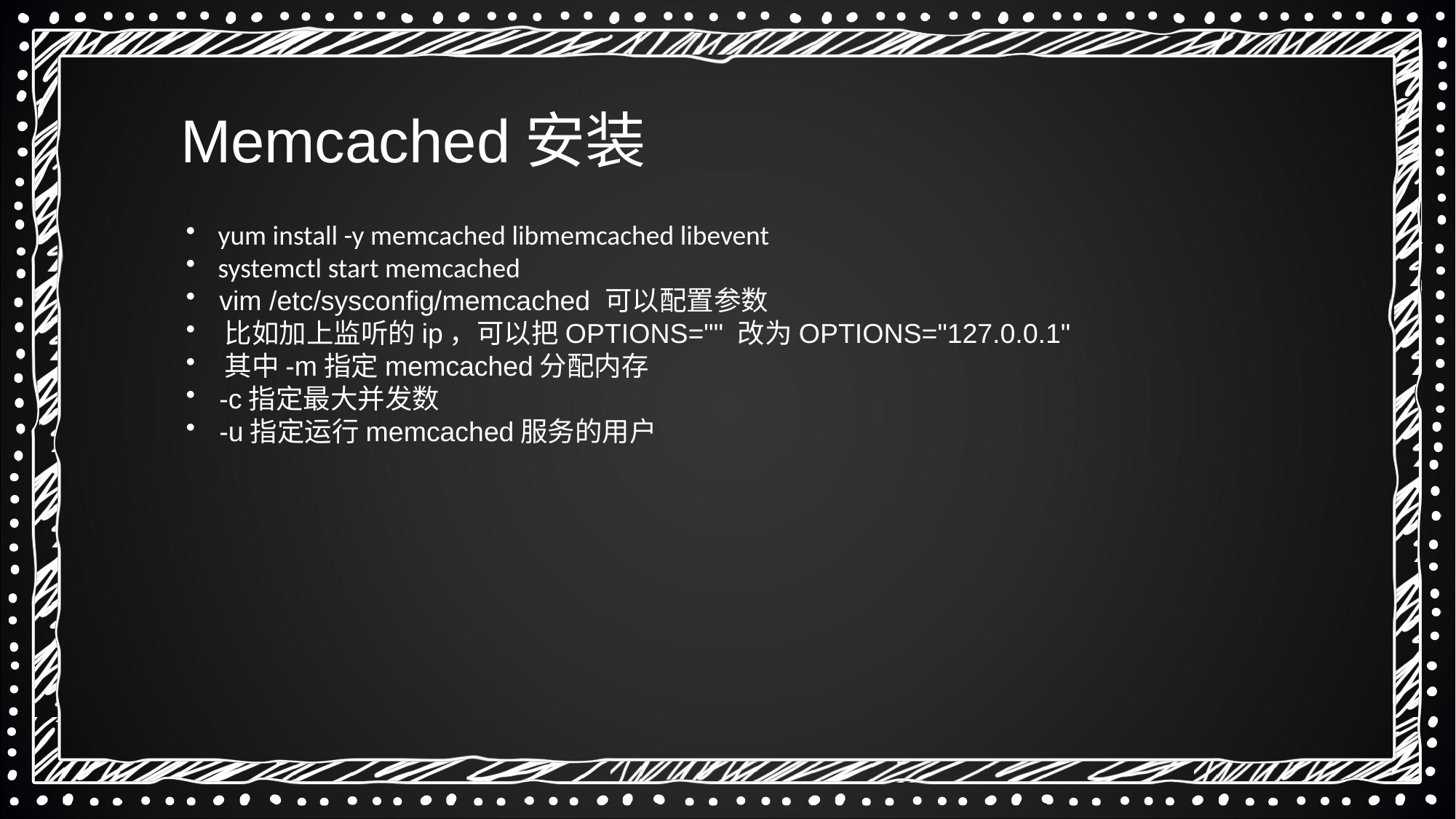

Memcached安装
 yum install -y memcached libmemcached libevent
 systemctl start memcached
 vim /etc/sysconfig/memcached 可以配置参数
 比如加上监听的ip，可以把OPTIONS="" 改为OPTIONS="127.0.0.1"
 其中-m指定memcached分配内存
 -c指定最大并发数
 -u指定运行memcached服务的用户